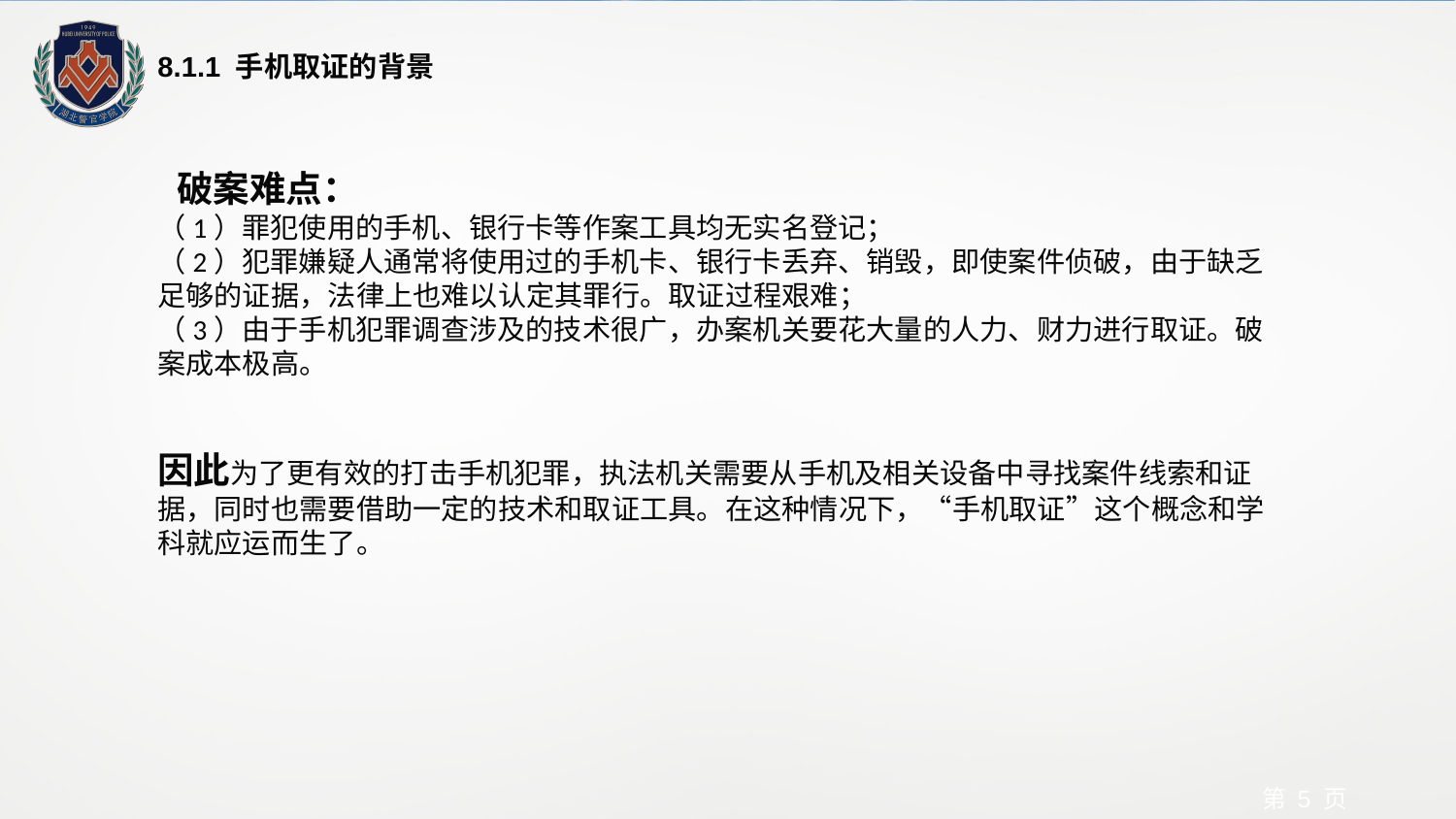

8.1.1 手机取证的背景
  破案难点：
（1）罪犯使用的手机、银行卡等作案工具均无实名登记；
（2）犯罪嫌疑人通常将使用过的手机卡、银行卡丢弃、销毁，即使案件侦破，由于缺乏足够的证据，法律上也难以认定其罪行。取证过程艰难；
（3）由于手机犯罪调查涉及的技术很广，办案机关要花大量的人力、财力进行取证。破案成本极高。

因此为了更有效的打击手机犯罪，执法机关需要从手机及相关设备中寻找案件线索和证据，同时也需要借助一定的技术和取证工具。在这种情况下，“手机取证”这个概念和学科就应运而生了。